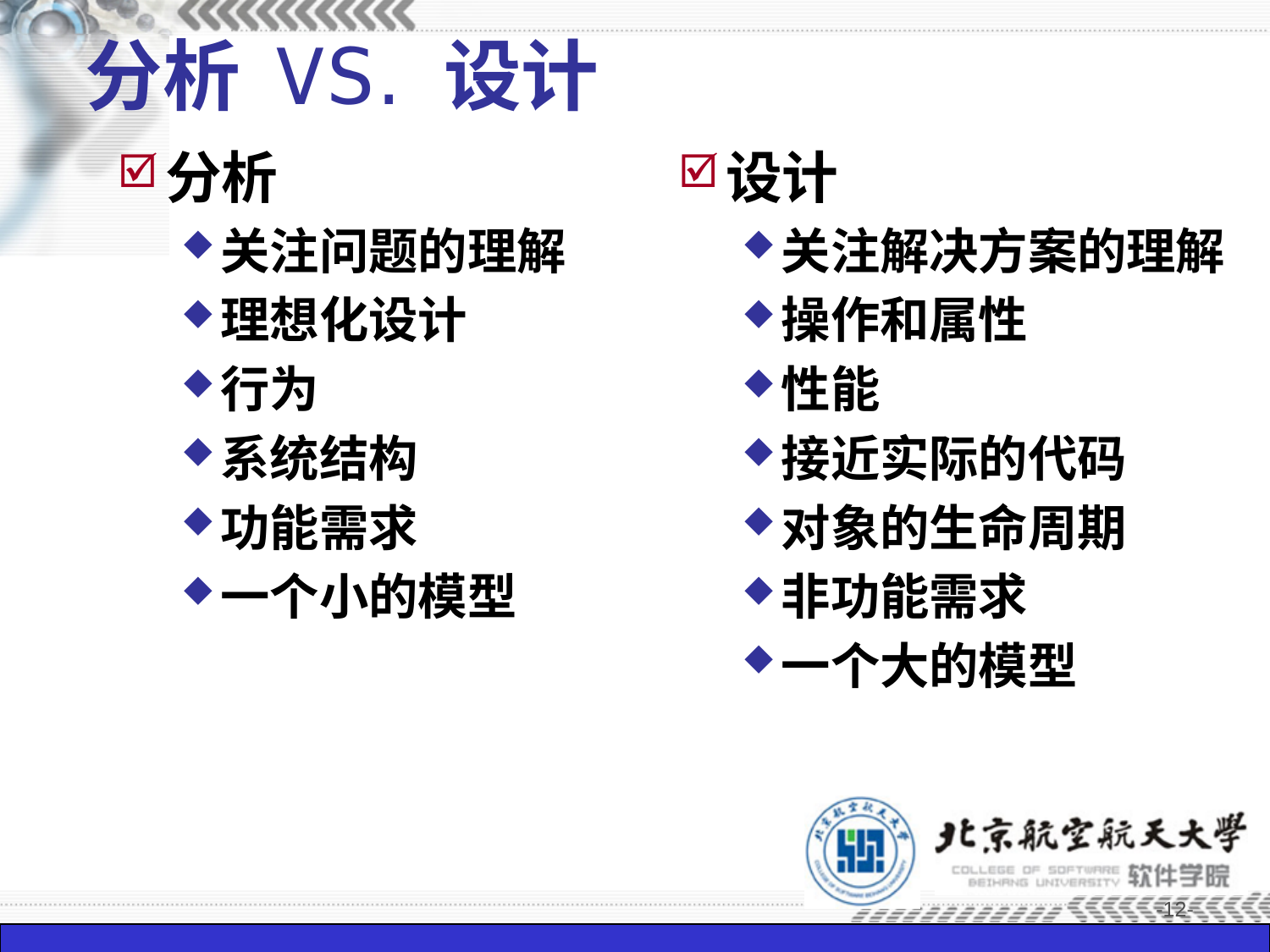

# 分析 VS. 设计
分析
关注问题的理解
理想化设计
行为
系统结构
功能需求
一个小的模型
设计
关注解决方案的理解
操作和属性
性能
接近实际的代码
对象的生命周期
非功能需求
一个大的模型
-12-